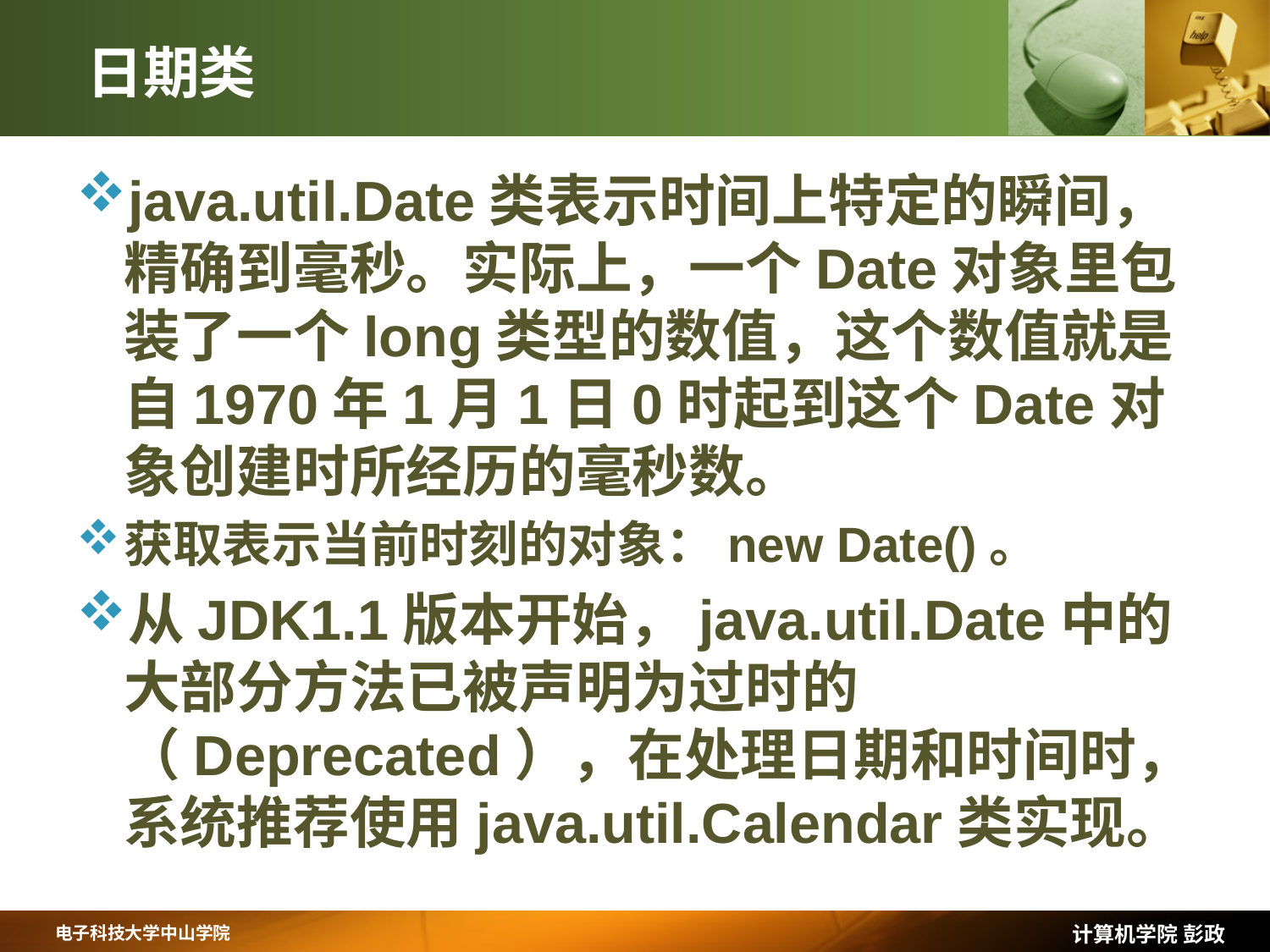

# 日期类
java.util.Date类表示时间上特定的瞬间，精确到毫秒。实际上，一个Date对象里包装了一个long类型的数值，这个数值就是自1970年1月1日0时起到这个Date对象创建时所经历的毫秒数。
获取表示当前时刻的对象：new Date()。
从JDK1.1版本开始，java.util.Date中的大部分方法已被声明为过时的（Deprecated），在处理日期和时间时，系统推荐使用java.util.Calendar类实现。
计算机学院 彭政
电子科技大学中山学院